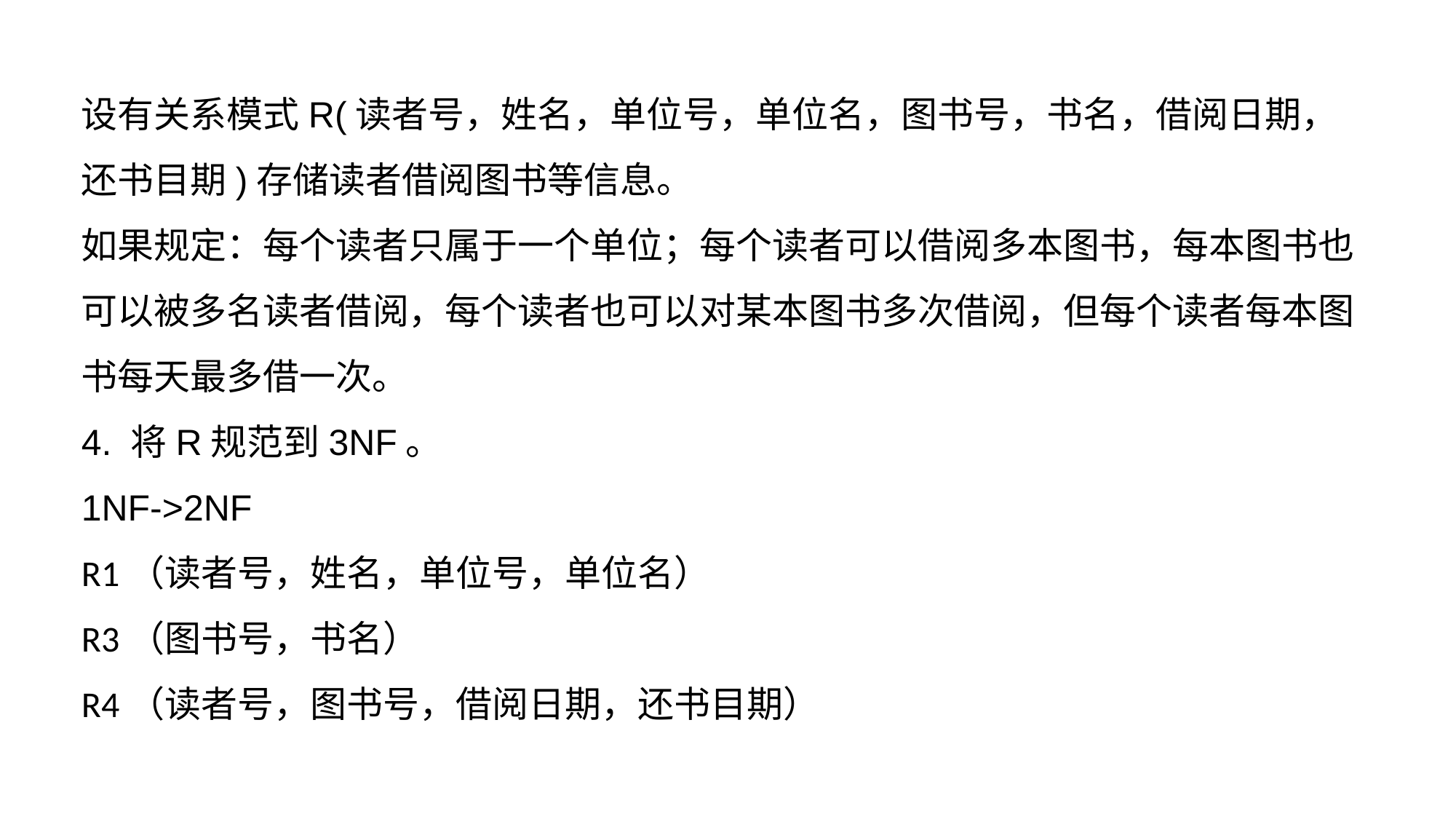

设有关系模式R(读者号，姓名，单位号，单位名，图书号，书名，借阅日期，还书目期)存储读者借阅图书等信息。 
如果规定：每个读者只属于一个单位；每个读者可以借阅多本图书，每本图书也可以被多名读者借阅，每个读者也可以对某本图书多次借阅，但每个读者每本图书每天最多借一次。
4. 将R规范到3NF。
1NF->2NF
R1（读者号，姓名，单位号，单位名） 
R3（图书号，书名） 
R4（读者号，图书号，借阅日期，还书目期）